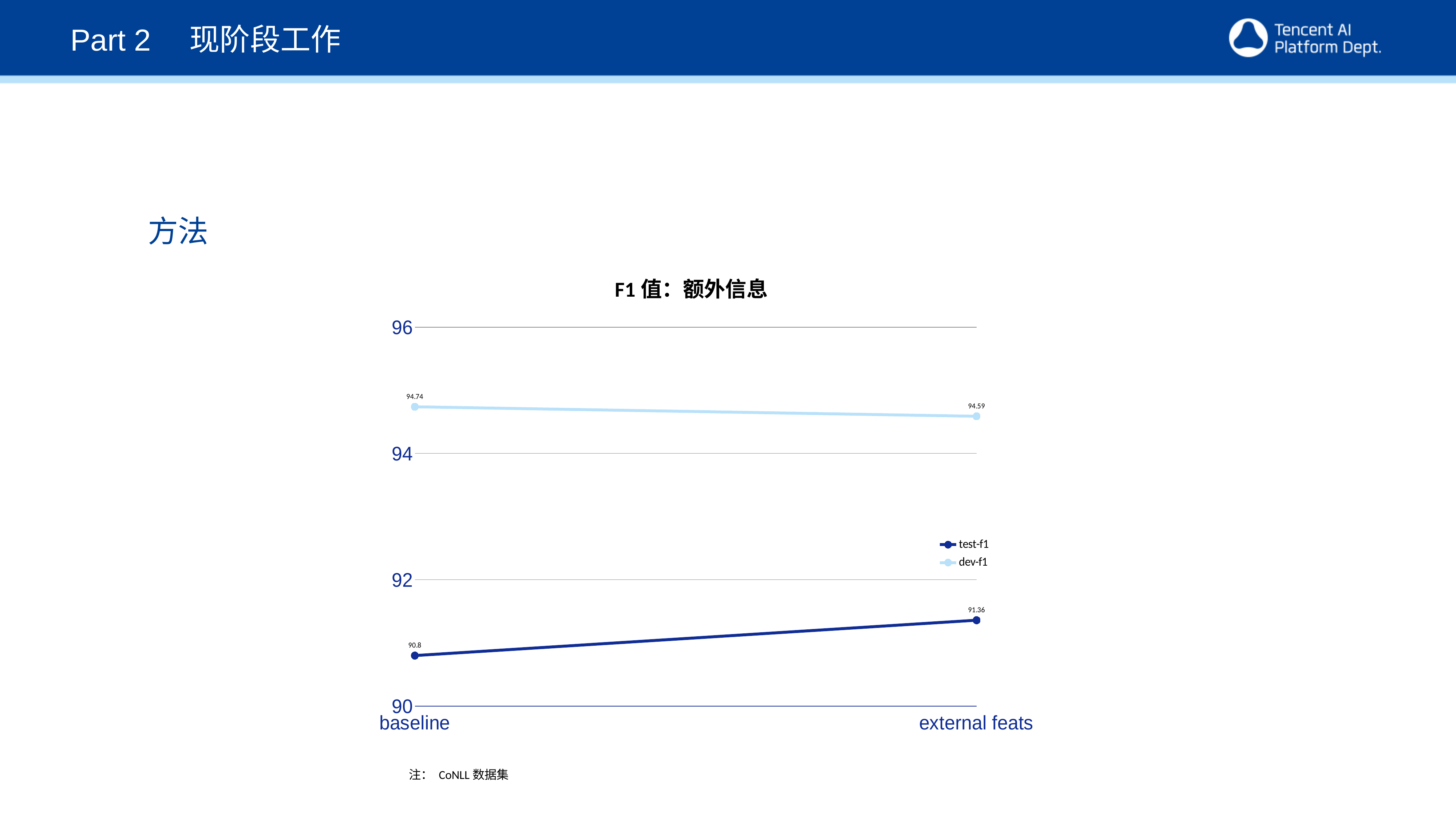

现阶段工作
Part 2
方法
F1值：额外信息

### Chart

| Category | test-f1 | dev-f1 |
|---|---|---|
| baseline | 90.8 | 94.74 |
| external feats | 91.36 | 94.59 |
注： CoNLL数据集